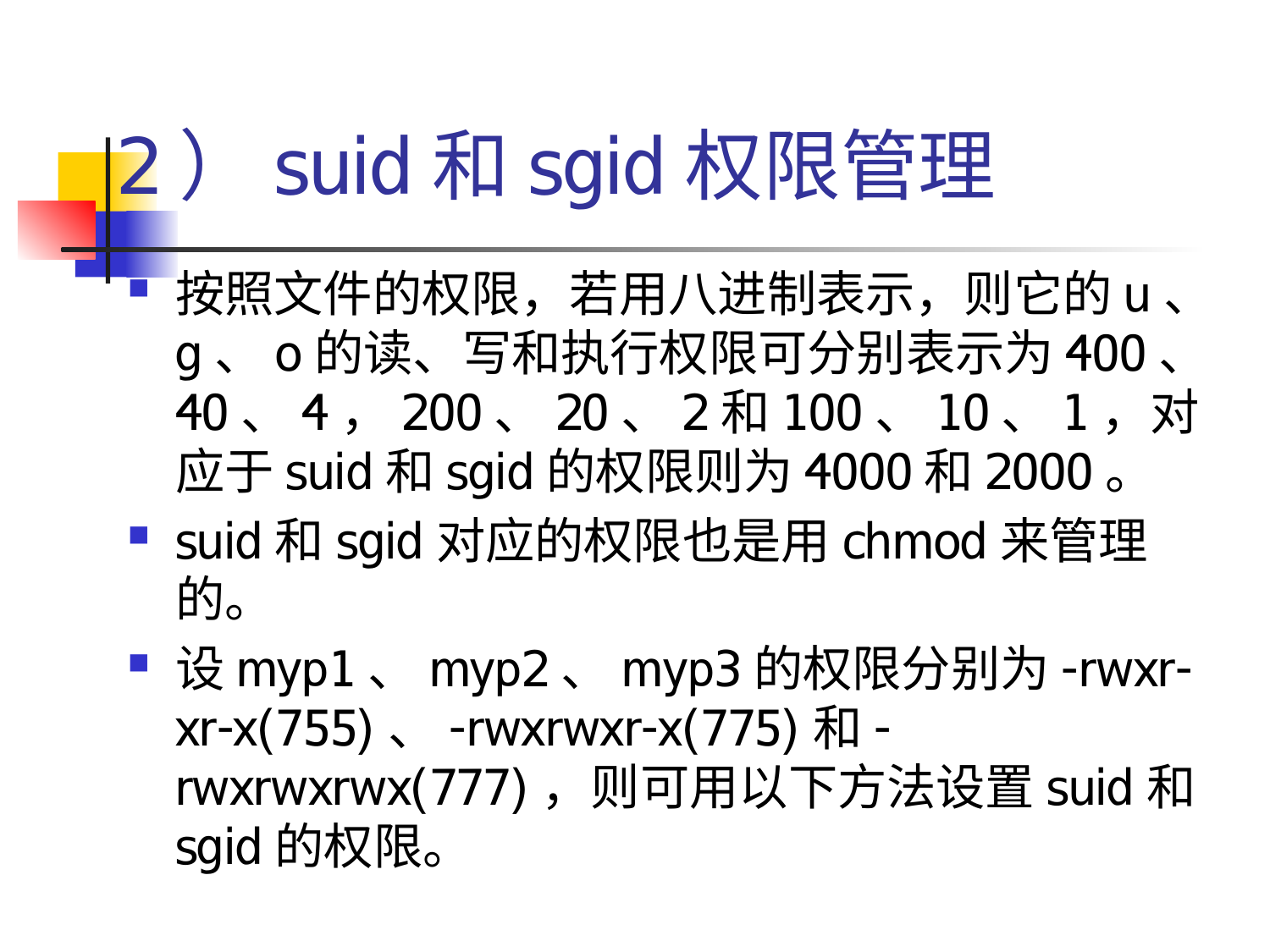

# 2）suid和sgid权限管理
按照文件的权限，若用八进制表示，则它的u、g、o的读、写和执行权限可分别表示为400、40、4，200、20、2和100、10、1，对应于suid和sgid的权限则为4000和2000。
suid和sgid对应的权限也是用chmod来管理的。
设myp1、myp2、myp3的权限分别为-rwxr-xr-x(755)、-rwxrwxr-x(775)和-rwxrwxrwx(777)，则可用以下方法设置suid和sgid的权限。